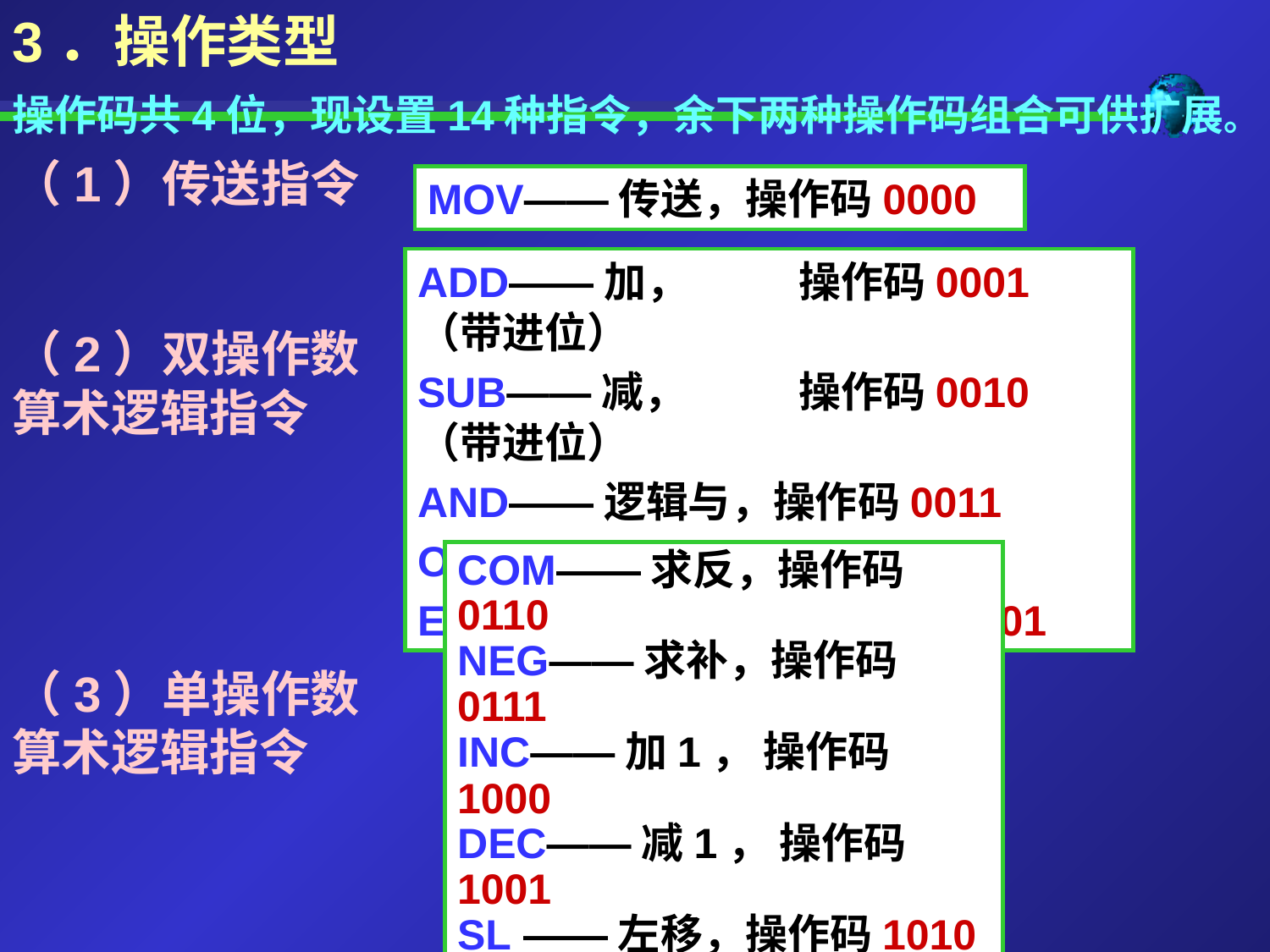

3．操作类型
操作码共4位，现设置14种指令，余下两种操作码组合可供扩展。
（1）传送指令
MOV——传送，操作码0000
ADD——加，	操作码0001（带进位）
SUB——减，	操作码0010（带进位）
AND——逻辑与，操作码0011
OR ——逻辑或，操作码0100
EOR——逻辑异或，操作码0101
（2）双操作数算术逻辑指令
COM——求反，操作码0110
NEG——求补，操作码0111
INC——加1， 操作码1000
DEC——减1， 操作码1001
SL ——左移，操作码1010
SR ——右移，操作码1011
（3）单操作数算术逻辑指令
47